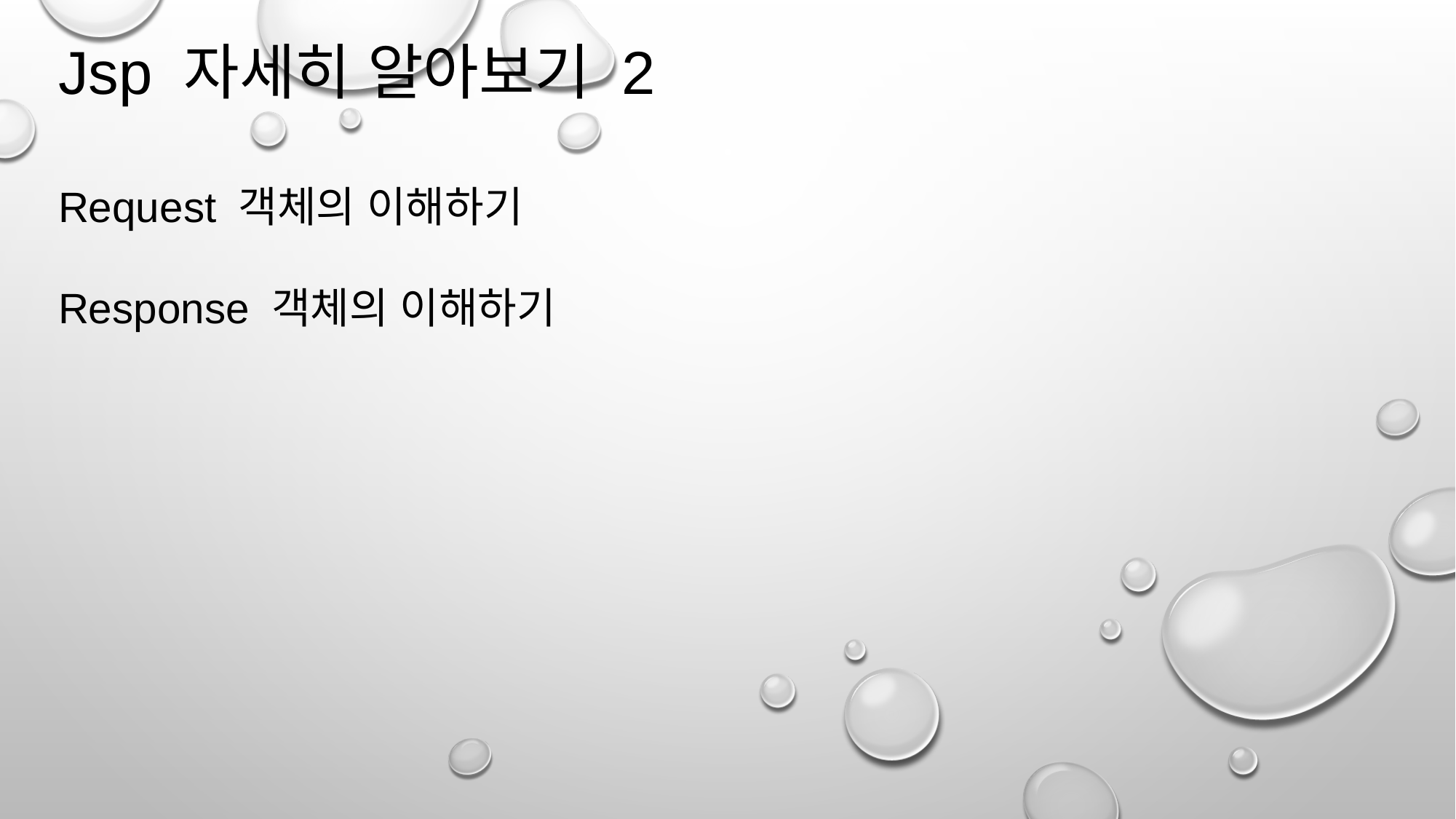

Jsp 자세히 알아보기 2

Request 객체의 이해하기

Response 객체의 이해하기